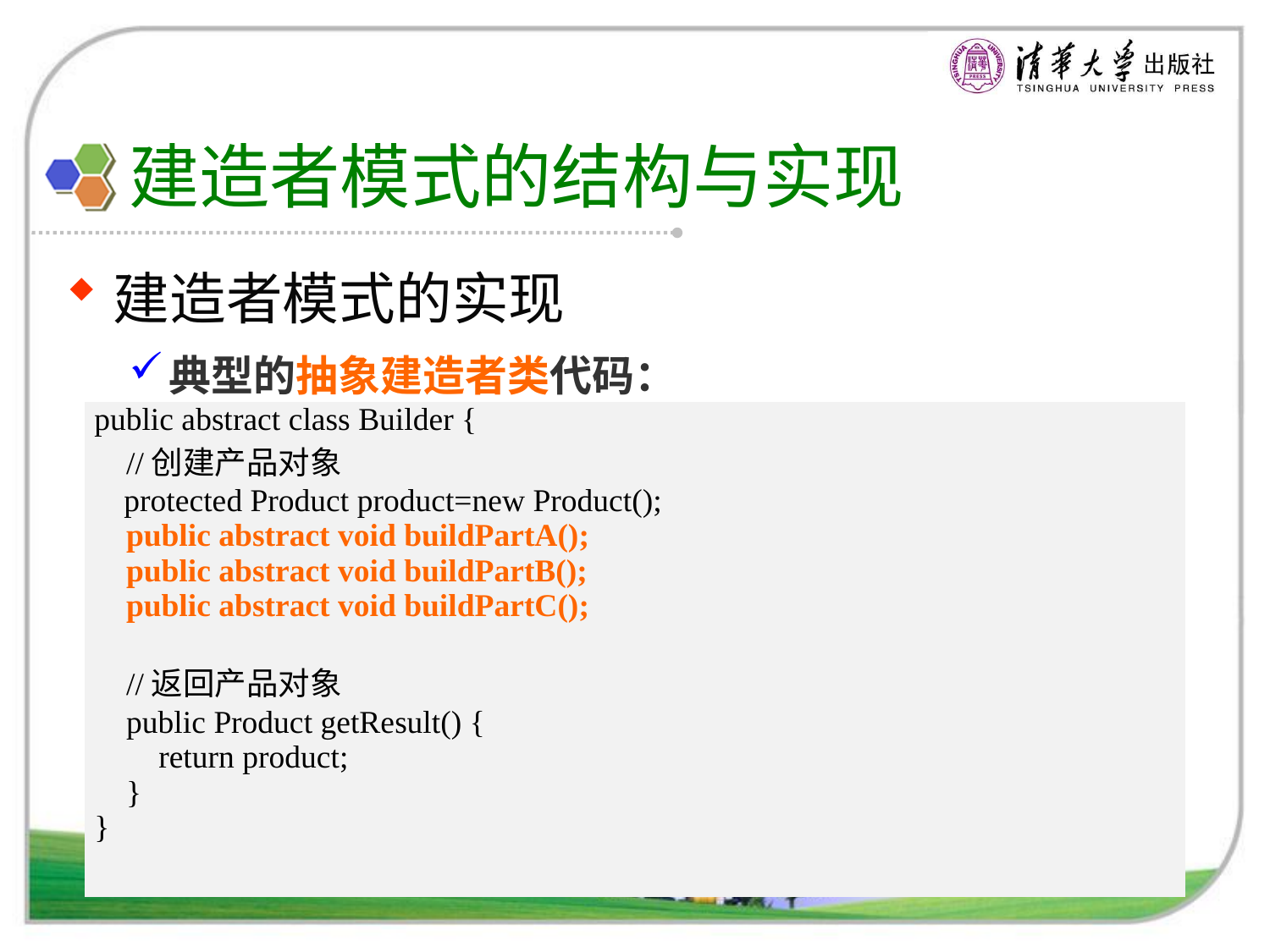

# 建造者模式的结构与实现
建造者模式的实现
典型的抽象建造者类代码：
| public abstract class Builder { //创建产品对象 protected Product product=new Product(); public abstract void buildPartA(); public abstract void buildPartB(); public abstract void buildPartC(); //返回产品对象 public Product getResult() { return product; } } |
| --- |